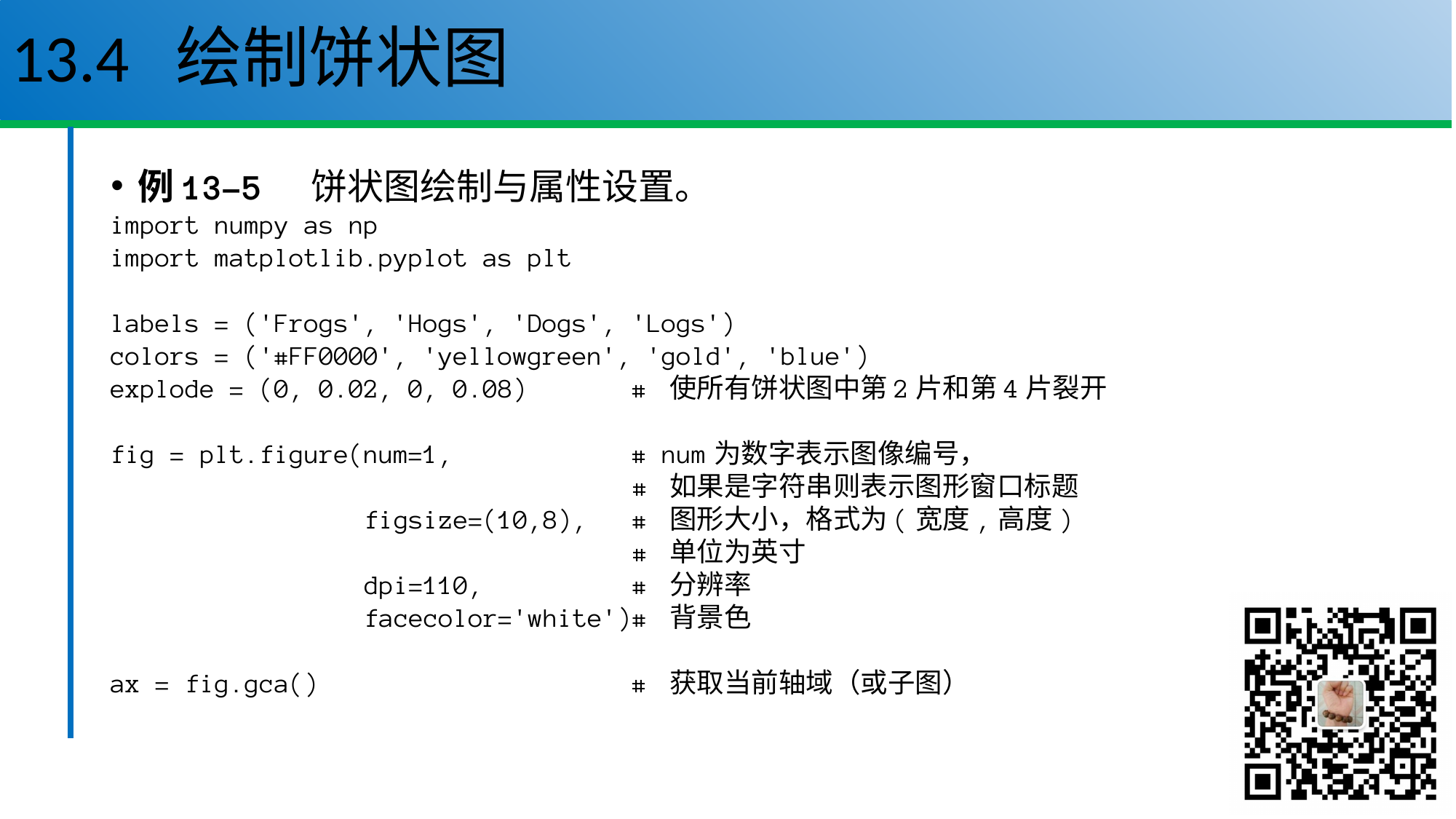

# 13.4  绘制饼状图
例13-5  饼状图绘制与属性设置。
import numpy as np
import matplotlib.pyplot as plt

labels = ('Frogs', 'Hogs', 'Dogs', 'Logs')
colors = ('#FF0000', 'yellowgreen', 'gold', 'blue')
explode = (0, 0.02, 0, 0.08)       # 使所有饼状图中第2片和第4片裂开

fig = plt.figure(num=1,            # num为数字表示图像编号，
                                   # 如果是字符串则表示图形窗口标题
                 figsize=(10,8),   # 图形大小，格式为(宽度,高度)
                                   # 单位为英寸
                 dpi=110,          # 分辨率
                 facecolor='white')# 背景色

ax = fig.gca()                     # 获取当前轴域（或子图）